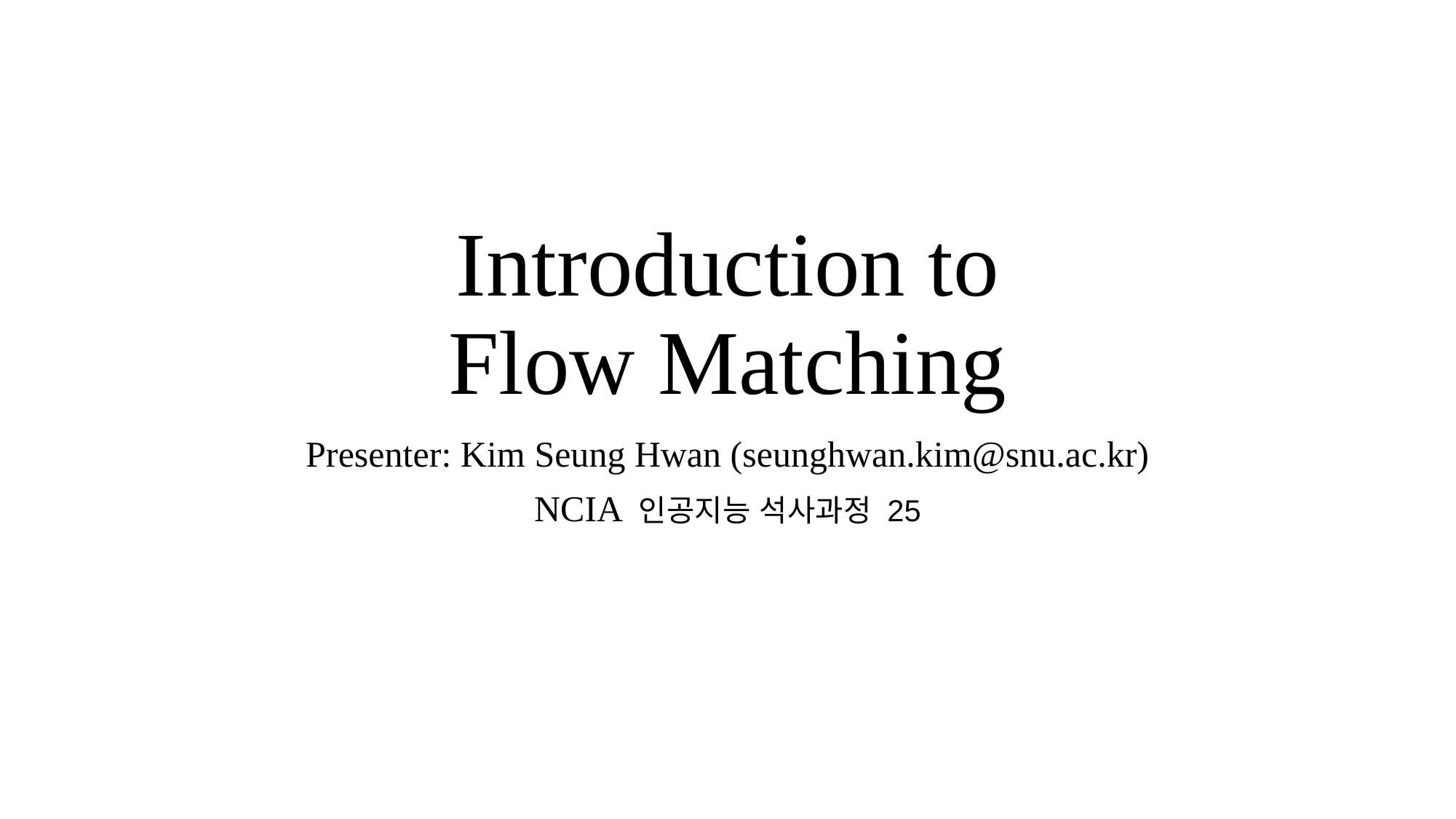

# Introduction to Flow Matching
Presenter: Kim Seung Hwan (seunghwan.kim@snu.ac.kr)
NCIA 인공지능 석사과정 25